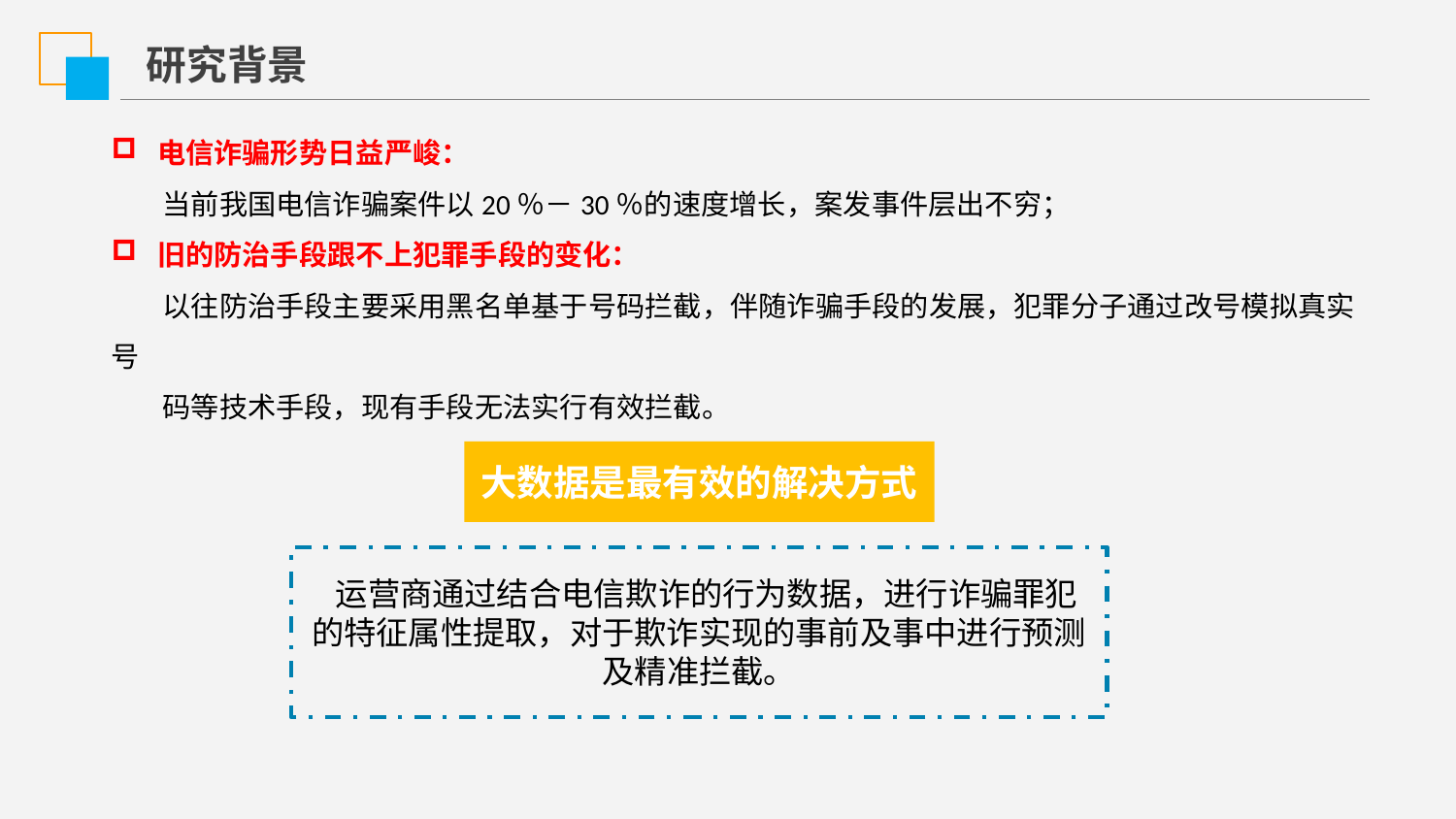

研究背景
电信诈骗形势日益严峻：
       当前我国电信诈骗案件以20％－30％的速度增长，案发事件层出不穷；
旧的防治手段跟不上犯罪手段的变化：
       以往防治手段主要采用黑名单基于号码拦截，伴随诈骗手段的发展，犯罪分子通过改号模拟真实号
       码等技术手段，现有手段无法实行有效拦截。
大数据是最有效的解决方式
 运营商通过结合电信欺诈的行为数据，进行诈骗罪犯的特征属性提取，对于欺诈实现的事前及事中进行预测及精准拦截。